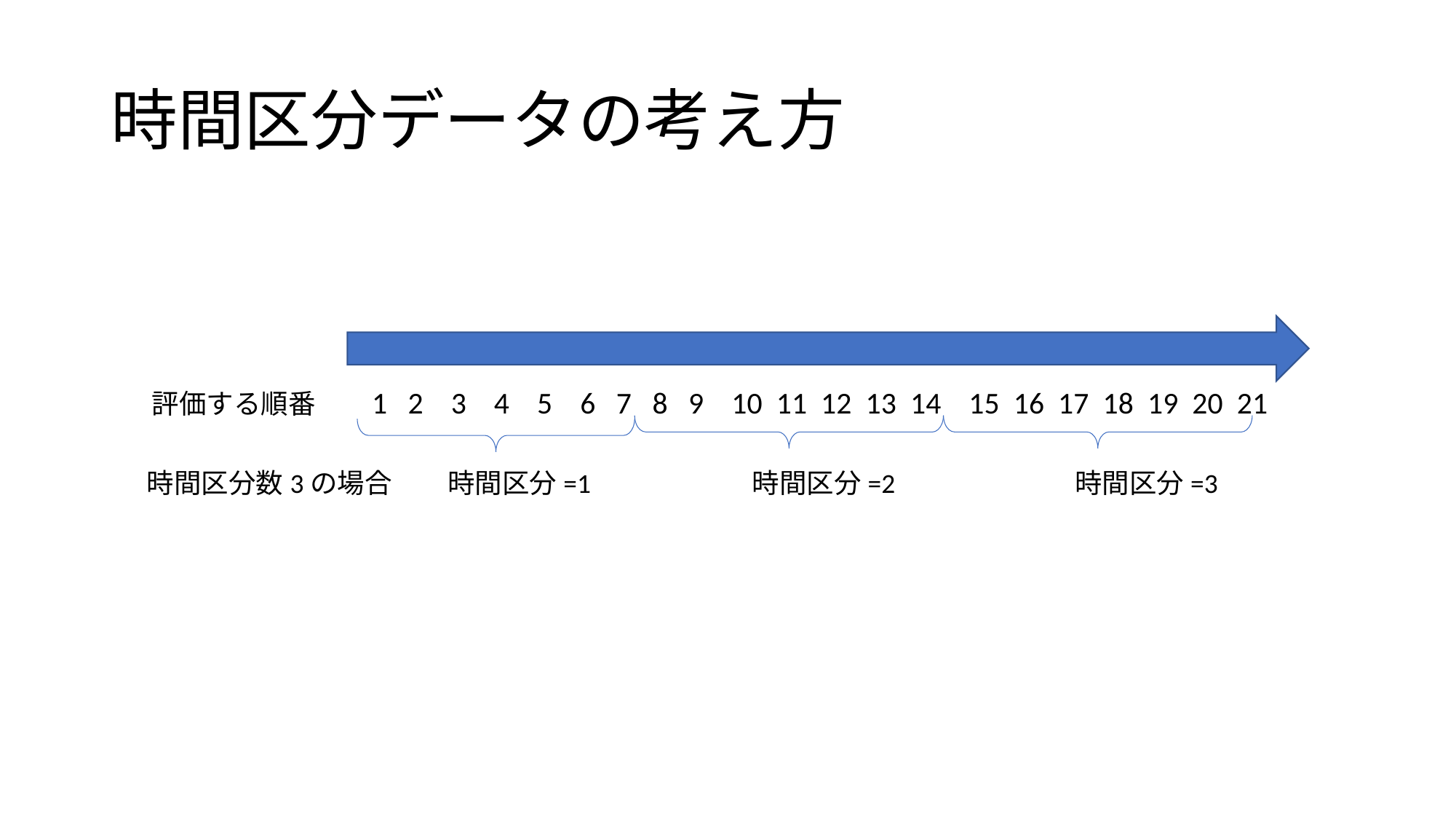

# 時間区分データの考え方

評価する順番        1   2    3    4    5    6   7   8   9    10  11  12  13  14    15  16  17  18  19  20  21
時間区分数3の場合         時間区分=1                         時間区分=2                            時間区分=3